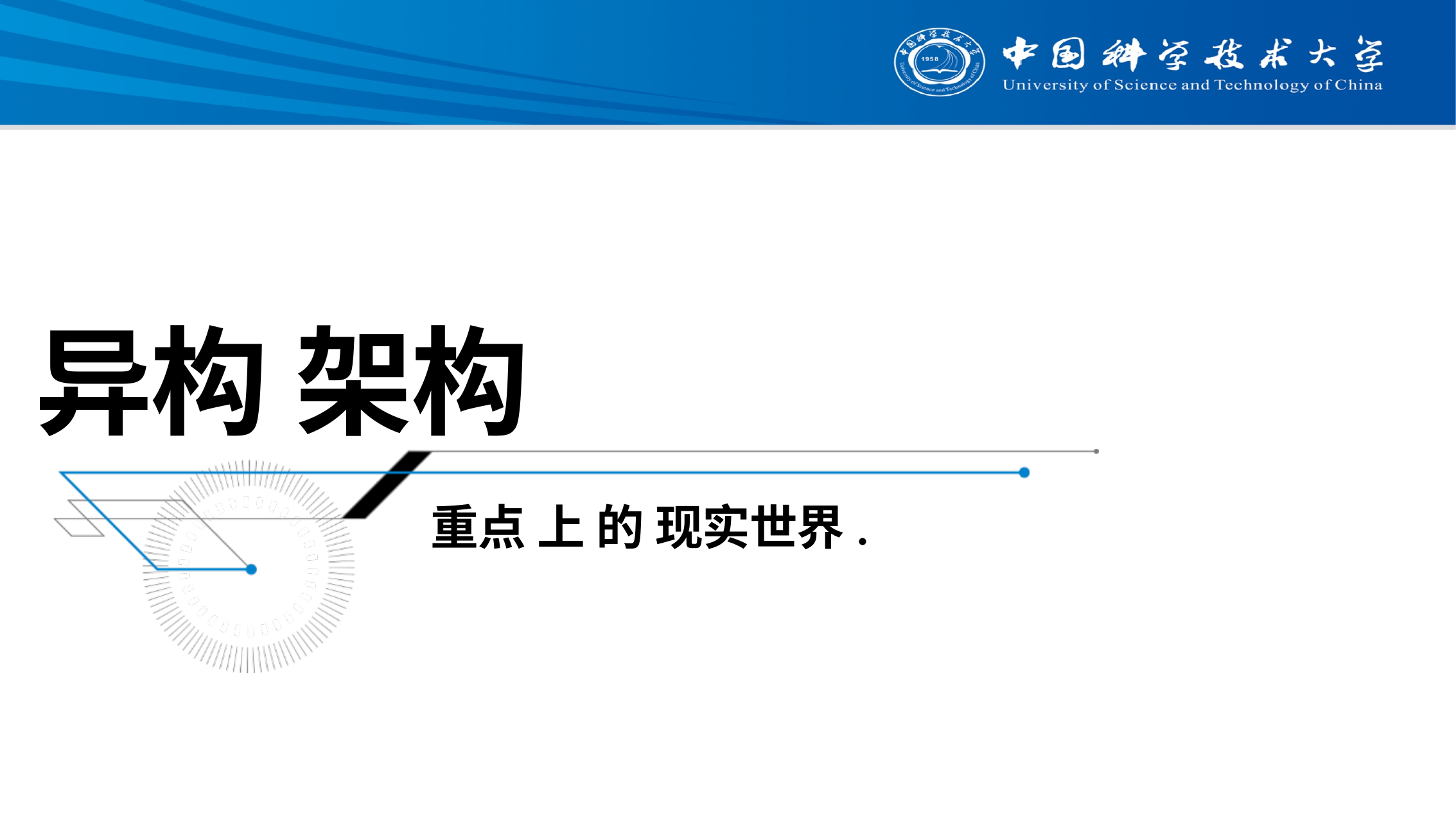

# 异构 架构
重点 上 的 现实世界.